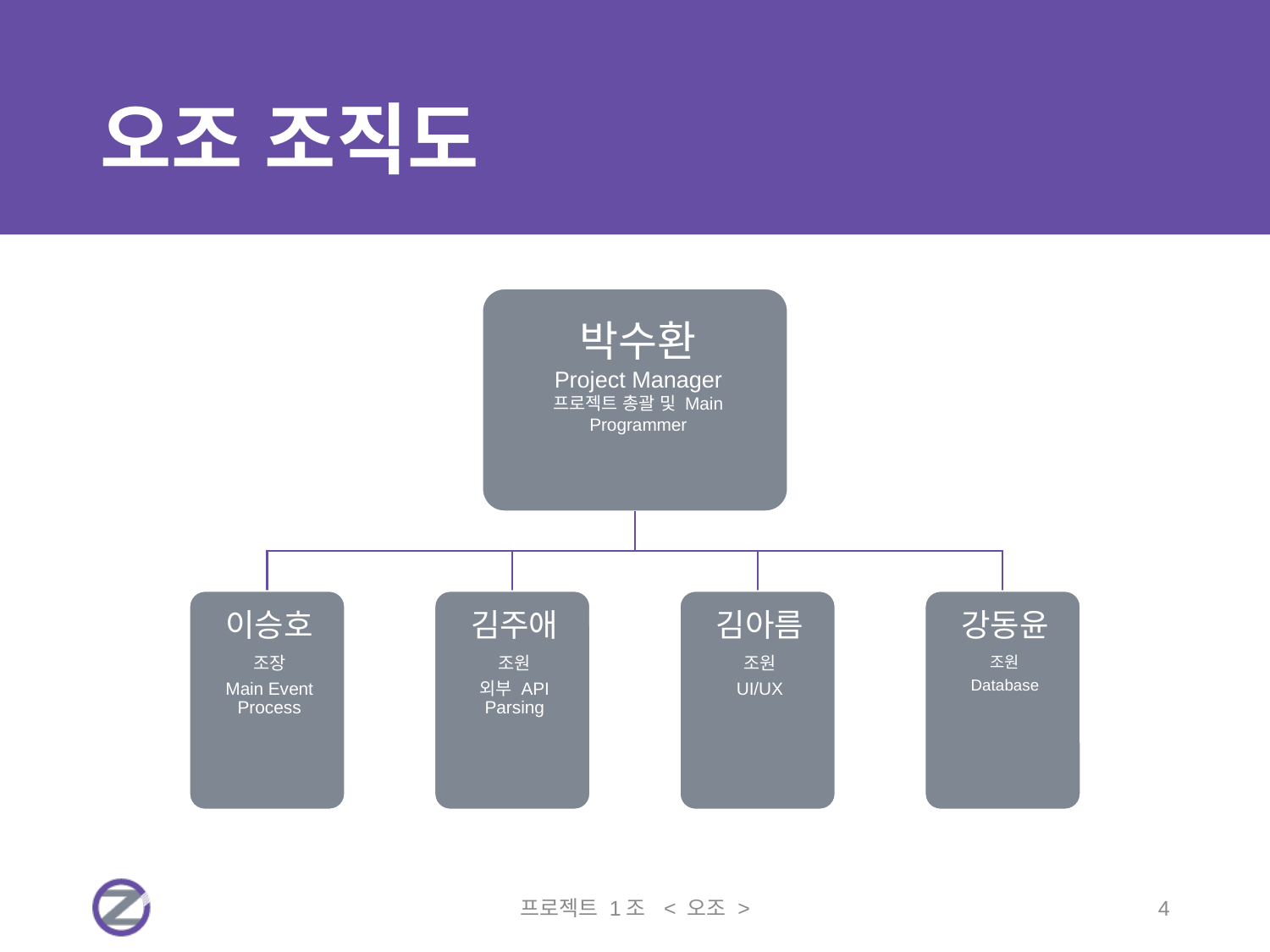

# 오조 조직도
박수환
Project Manager
프로젝트 총괄 및 Main Programmer
이승호
조장
Main Event Process
김주애
조원
외부 API Parsing
김아름
조원
UI/UX
강동윤
조원
Database
프로젝트 1조  < 오조 >
4